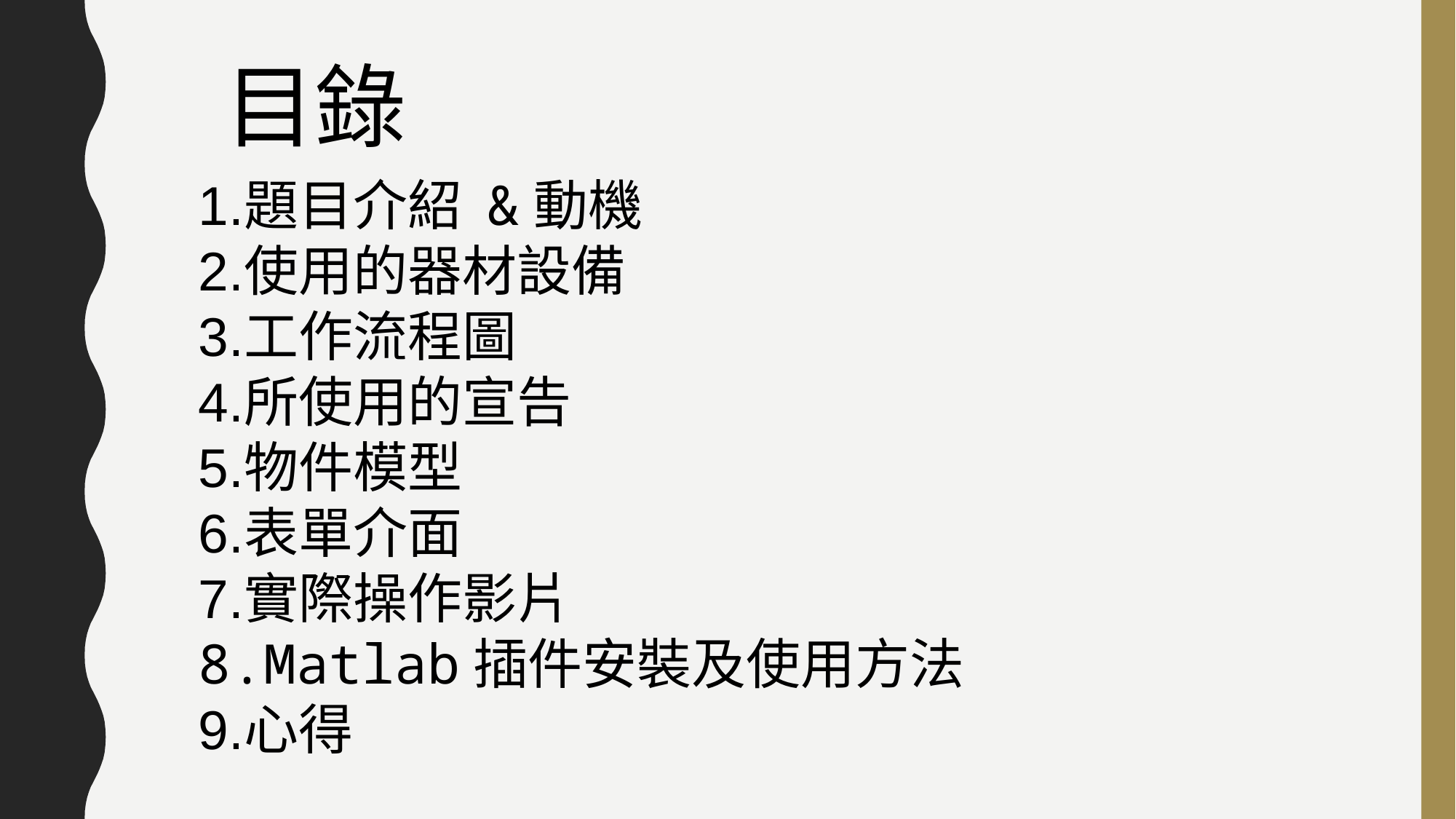

目錄
題目介紹 &動機
使用的器材設備
工作流程圖
所使用的宣告
物件模型
表單介面
實際操作影片
Matlab插件安裝及使用方法
心得